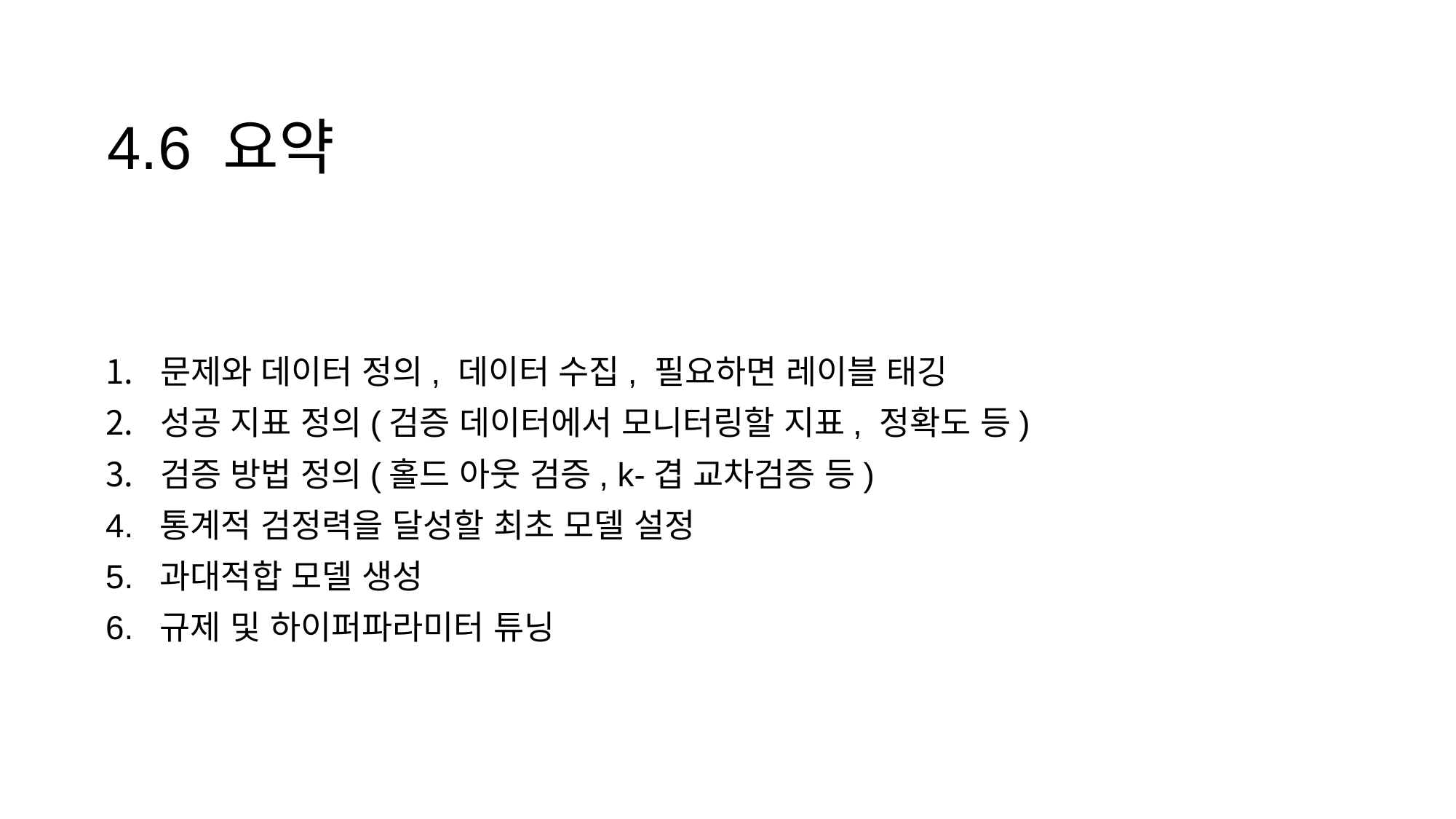

# 4.6 요약
문제와 데이터 정의, 데이터 수집, 필요하면 레이블 태깅
성공 지표 정의(검증 데이터에서 모니터링할 지표, 정확도 등)
검증 방법 정의(홀드 아웃 검증, k-겹 교차검증 등)
4.  통계적 검정력을 달성할 최초 모델 설정
5.  과대적합 모델 생성
6.  규제 및 하이퍼파라미터 튜닝